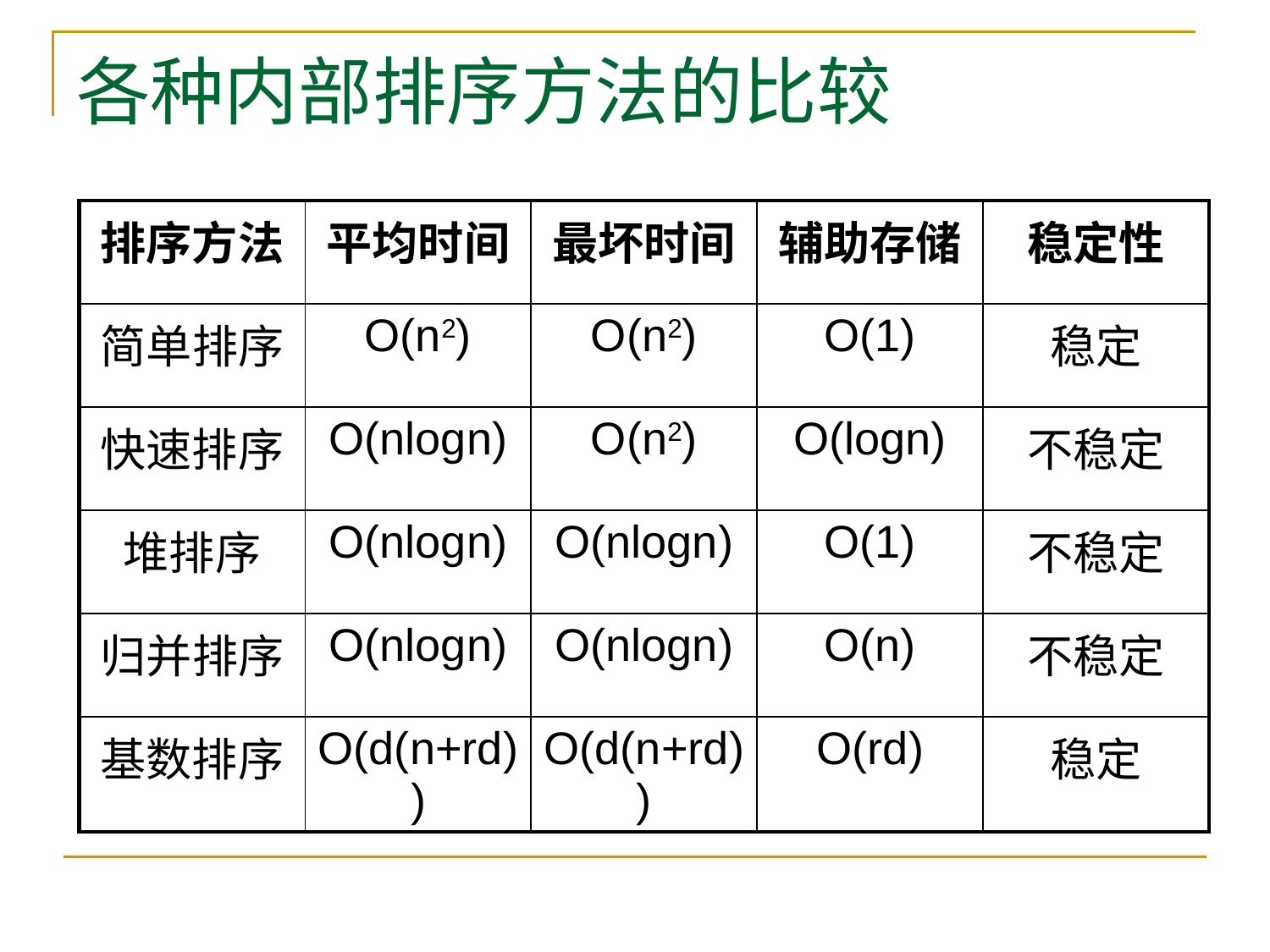

# 各种内部排序方法的比较
| 排序方法 | 平均时间 | 最坏时间 | 辅助存储 | 稳定性 |
| --- | --- | --- | --- | --- |
| 简单排序 | O(n2) | O(n2) | O(1) | 稳定 |
| 快速排序 | O(nlogn) | O(n2) | O(logn) | 不稳定 |
| 堆排序 | O(nlogn) | O(nlogn) | O(1) | 不稳定 |
| 归并排序 | O(nlogn) | O(nlogn) | O(n) | 不稳定 |
| 基数排序 | O(d(n+rd)) | O(d(n+rd)) | O(rd) | 稳定 |